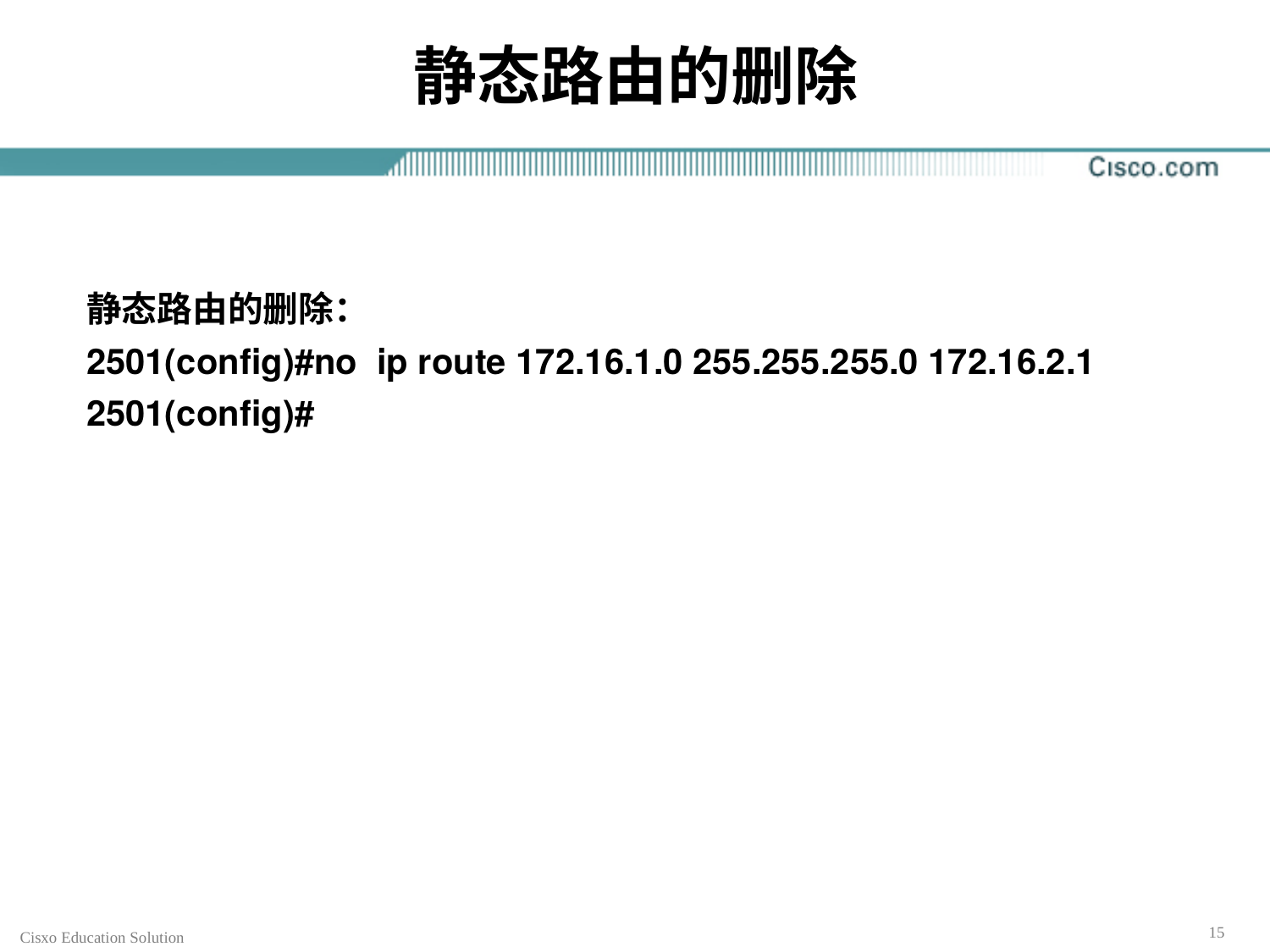

# 静态路由的删除
静态路由的删除：
2501(config)#no  ip route 172.16.1.0 255.255.255.0 172.16.2.1
2501(config)#